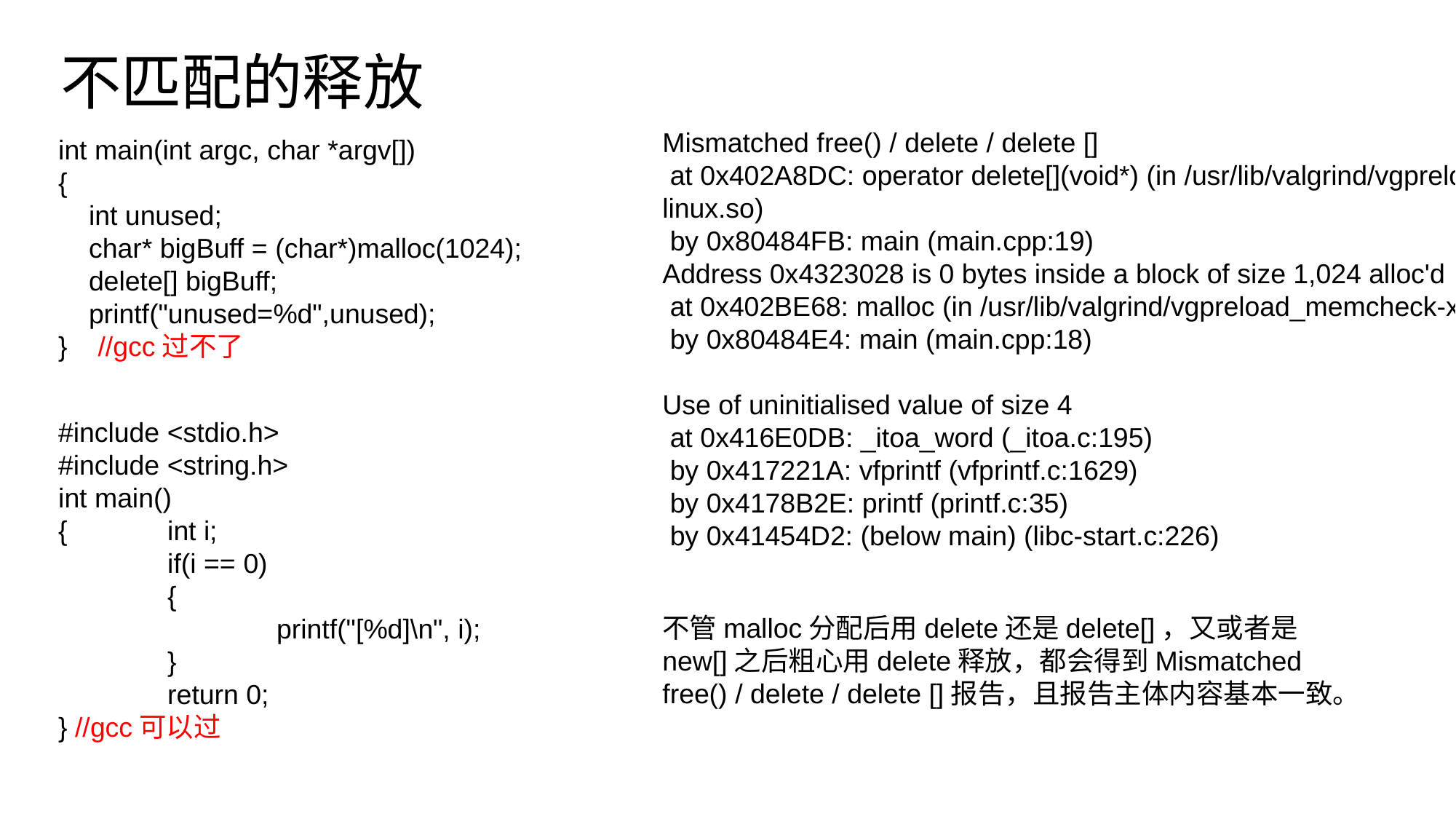

不匹配的释放
Mismatched free() / delete / delete []
 at 0x402A8DC: operator delete[](void*) (in /usr/lib/valgrind/vgpreload_memcheck-x86-linux.so)
 by 0x80484FB: main (main.cpp:19)
Address 0x4323028 is 0 bytes inside a block of size 1,024 alloc'd
 at 0x402BE68: malloc (in /usr/lib/valgrind/vgpreload_memcheck-x86-linux.so)
 by 0x80484E4: main (main.cpp:18)

Use of uninitialised value of size 4
 at 0x416E0DB: _itoa_word (_itoa.c:195)
 by 0x417221A: vfprintf (vfprintf.c:1629)
 by 0x4178B2E: printf (printf.c:35)
 by 0x41454D2: (below main) (libc-start.c:226)
int main(int argc, char *argv[])
{
    int unused;
    char* bigBuff = (char*)malloc(1024);
    delete[] bigBuff;
    printf("unused=%d",unused);
}    //gcc过不了
#include <stdio.h>
#include <string.h>
int main()
{	int i;
	if(i == 0)
	{
		printf("[%d]\n", i);
	}
	return 0;
} //gcc可以过
不管malloc分配后用delete还是delete[]，又或者是new[]之后粗心用delete释放，都会得到Mismatched free() / delete / delete []报告，且报告主体内容基本一致。